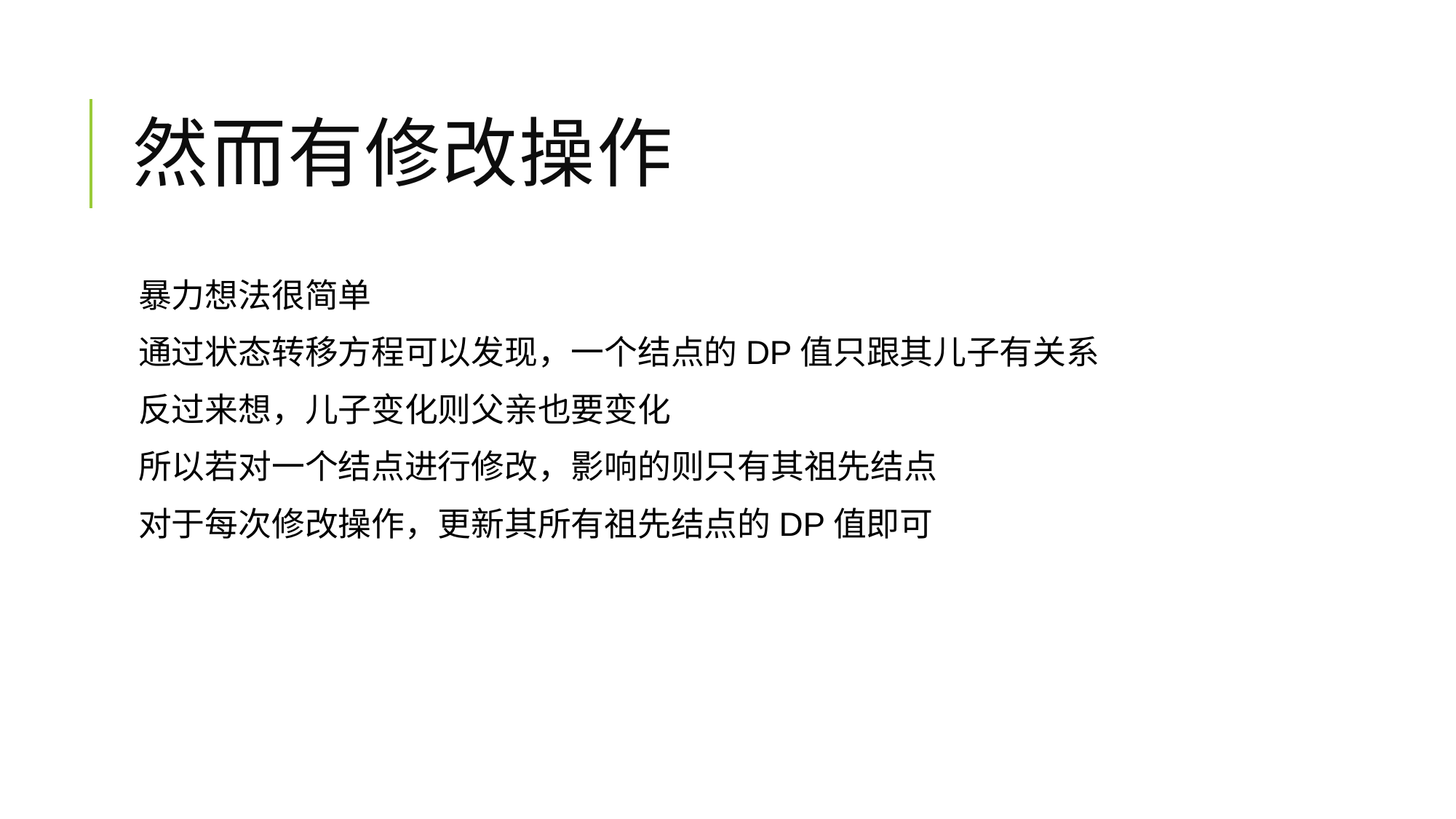

# 然而有修改操作
暴力想法很简单
通过状态转移方程可以发现，一个结点的DP值只跟其儿子有关系
反过来想，儿子变化则父亲也要变化
所以若对一个结点进行修改，影响的则只有其祖先结点
对于每次修改操作，更新其所有祖先结点的DP值即可